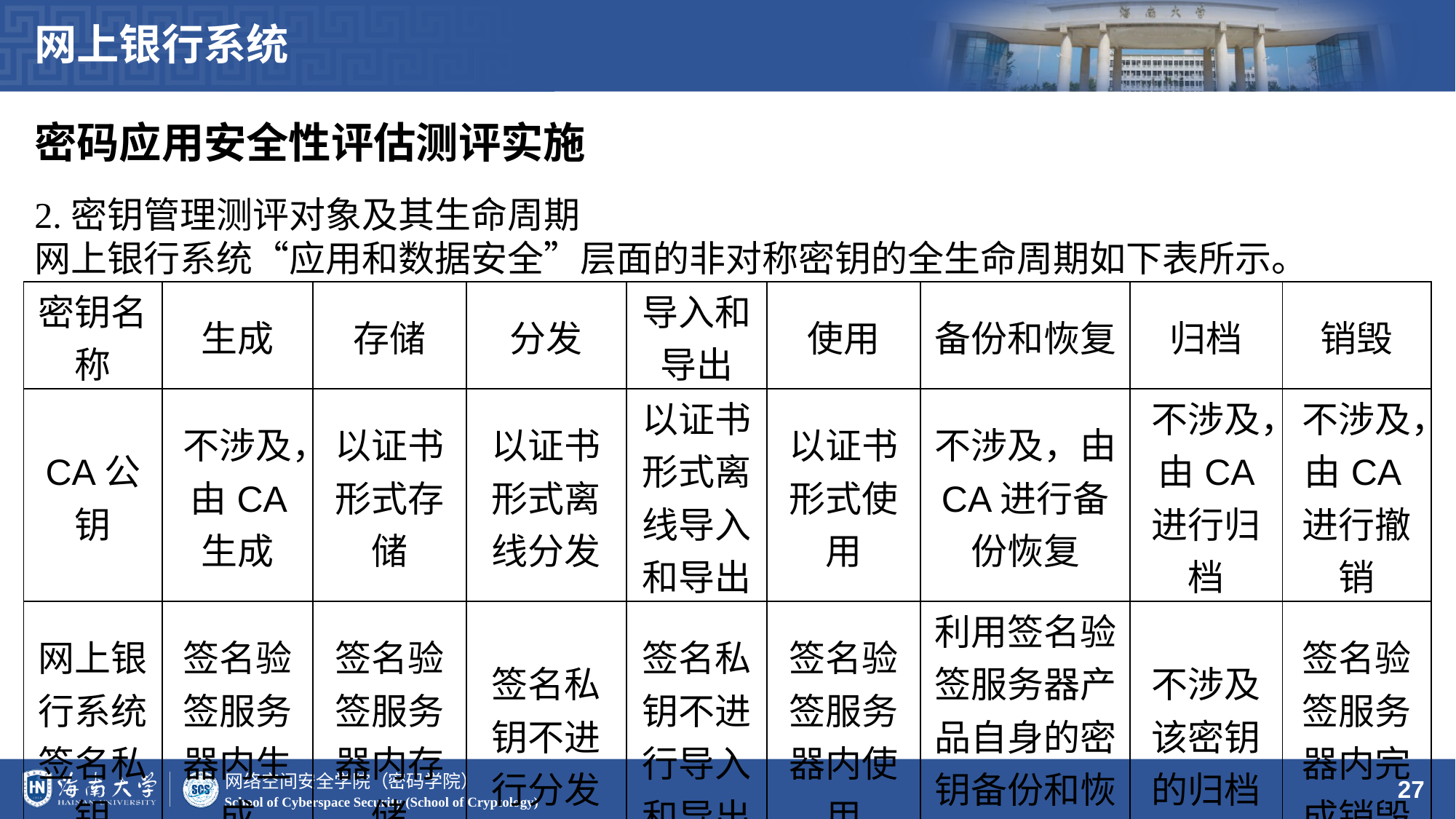

网上银行系统

密码应用安全性评估测评实施
2.密钥管理测评对象及其生命周期
网上银行系统“应用和数据安全”层面的非对称密钥的全生命周期如下表所示。

| 密钥名称 | 生成 | 存储 | 分发 | 导入和导出 | 使用 | 备份和恢复 | 归档 | 销毁 |
| --- | --- | --- | --- | --- | --- | --- | --- | --- |
| CA公钥 | 不涉及，由CA 生成 | 以证书形式存储 | 以证书形式离线分发 | 以证书形式离线导入和导出 | 以证书形式使用 | 不涉及，由 CA进行备份恢复 | 不涉及，由CA 进行归档 | 不涉及，由CA进行撤销 |
| 网上银行系统签名私钥 | 签名验签服务器内生成 | 签名验签服务器内存储 | 签名私钥不进行分发 | 签名私钥不进行导入和导出 | 签名验签服务器内使用 | 利用签名验签服务器产品自身的密钥备份和恢复机制实现 | 不涉及该密钥的归档 | 签名验签服务器内完成销毁 |
27